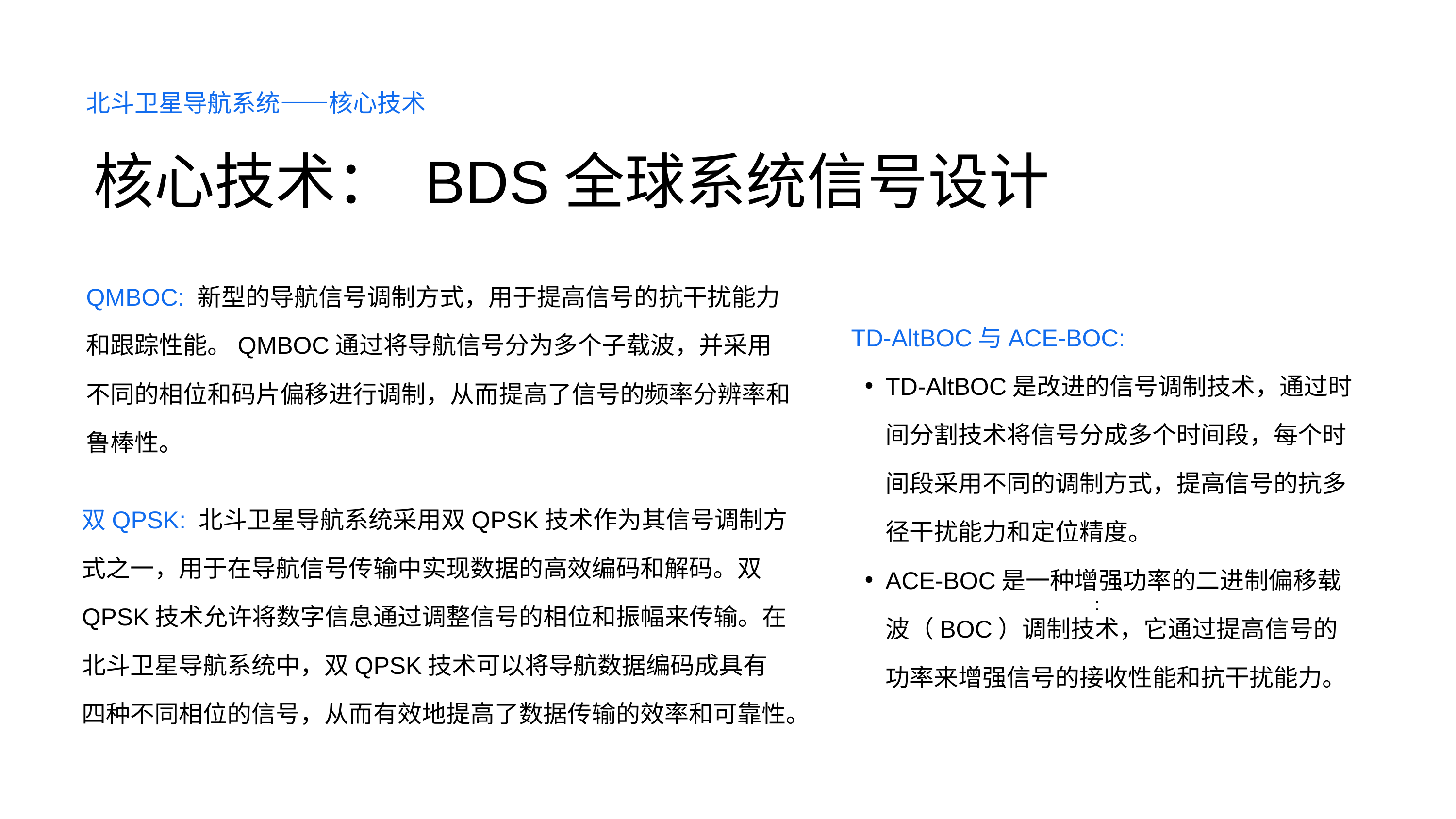

北斗卫星导航系统——核心技术
核心技术： BDS全球系统信号设计
QMBOC: 新型的导航信号调制方式，用于提高信号的抗干扰能力和跟踪性能。QMBOC通过将导航信号分为多个子载波，并采用不同的相位和码片偏移进行调制，从而提高了信号的频率分辨率和鲁棒性。
 TD-AltBOC与ACE-BOC:
TD-AltBOC是改进的信号调制技术，通过时间分割技术将信号分成多个时间段，每个时间段采用不同的调制方式，提高信号的抗多径干扰能力和定位精度。
ACE-BOC是一种增强功率的二进制偏移载波（BOC）调制技术，它通过提高信号的功率来增强信号的接收性能和抗干扰能力。
双QPSK: 北斗卫星导航系统采用双QPSK技术作为其信号调制方式之一，用于在导航信号传输中实现数据的高效编码和解码。双QPSK技术允许将数字信息通过调整信号的相位和振幅来传输。在北斗卫星导航系统中，双QPSK技术可以将导航数据编码成具有四种不同相位的信号，从而有效地提高了数据传输的效率和可靠性。
: